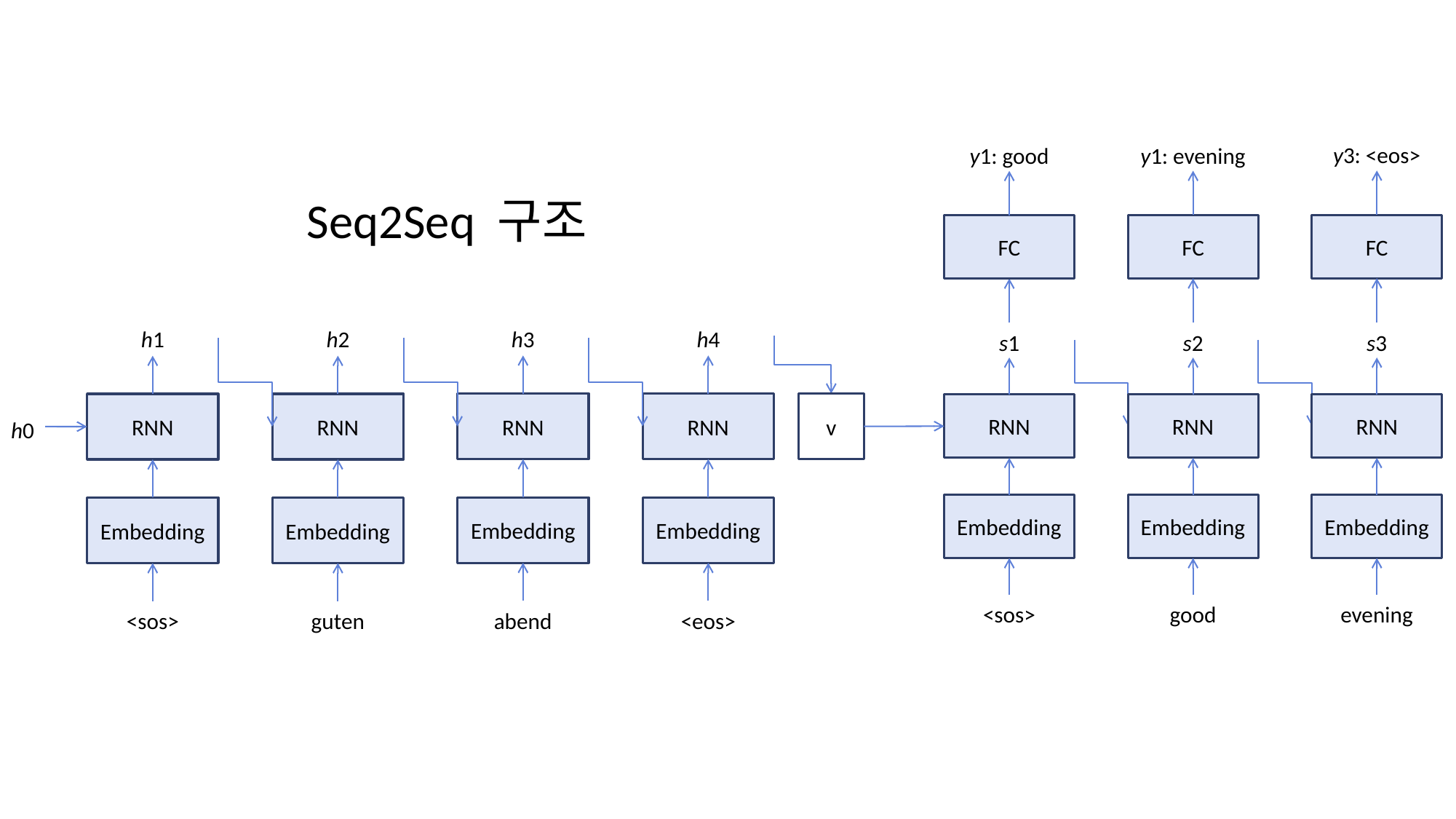

y3: <eos>
y1: evening
FC
s2
RNN
Embedding
good
y1: good
FC
Seq2Seq 구조
FC
h3
RNN
Embedding
abend
h4
RNN
Embedding
<eos>
h2
RNN
Embedding
guten
h1
RNN
Embedding
<sos>
h0
v
s1
RNN
Embedding
<sos>
s3
RNN
Embedding
evening